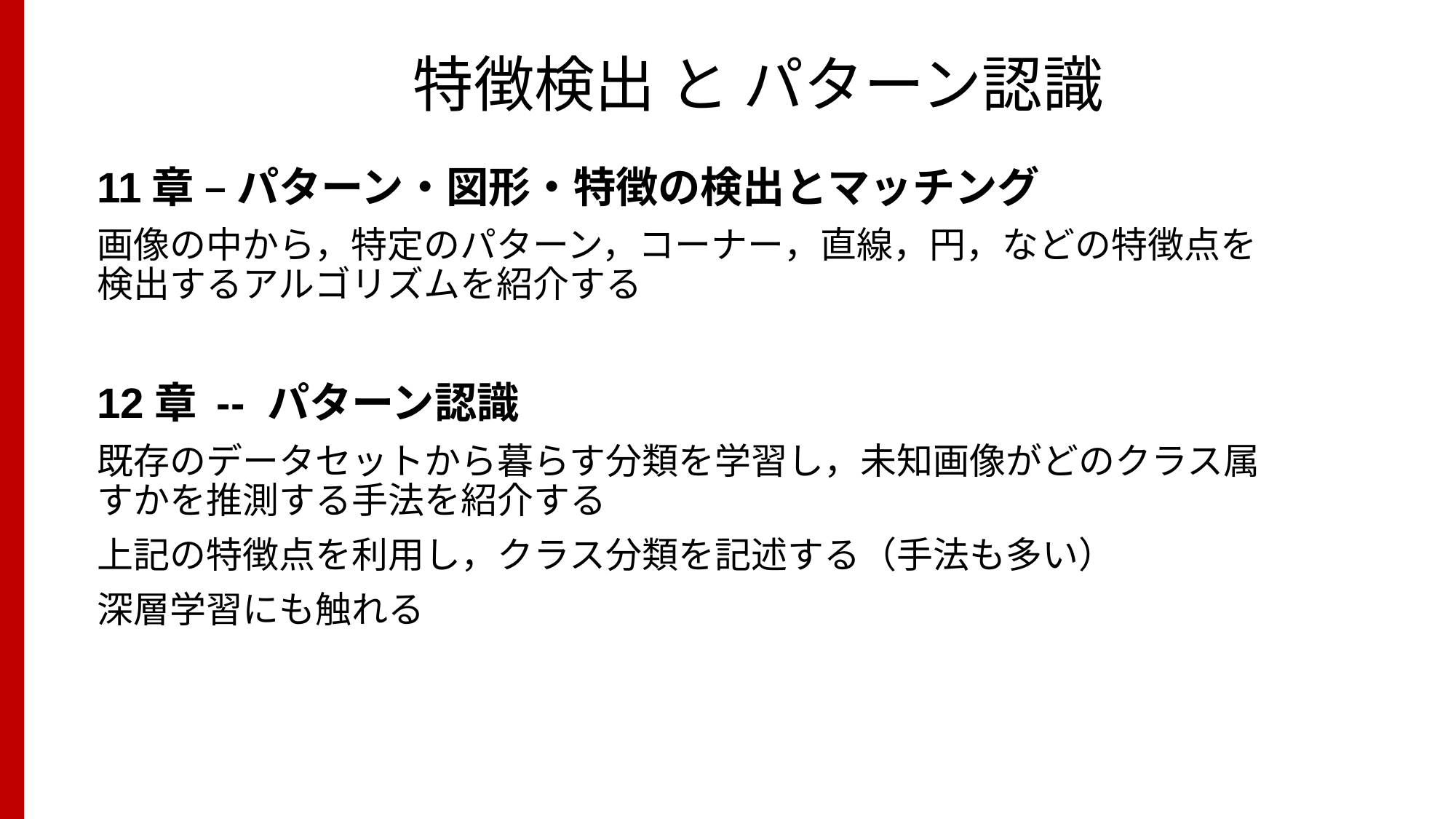

# 特徴検出 と パターン認識
11章 – パターン・図形・特徴の検出とマッチング
画像の中から，特定のパターン，コーナー，直線，円，などの特徴点を検出するアルゴリズムを紹介する

12章 -- パターン認識
既存のデータセットから暮らす分類を学習し，未知画像がどのクラス属すかを推測する手法を紹介する
上記の特徴点を利用し，クラス分類を記述する（手法も多い）
深層学習にも触れる